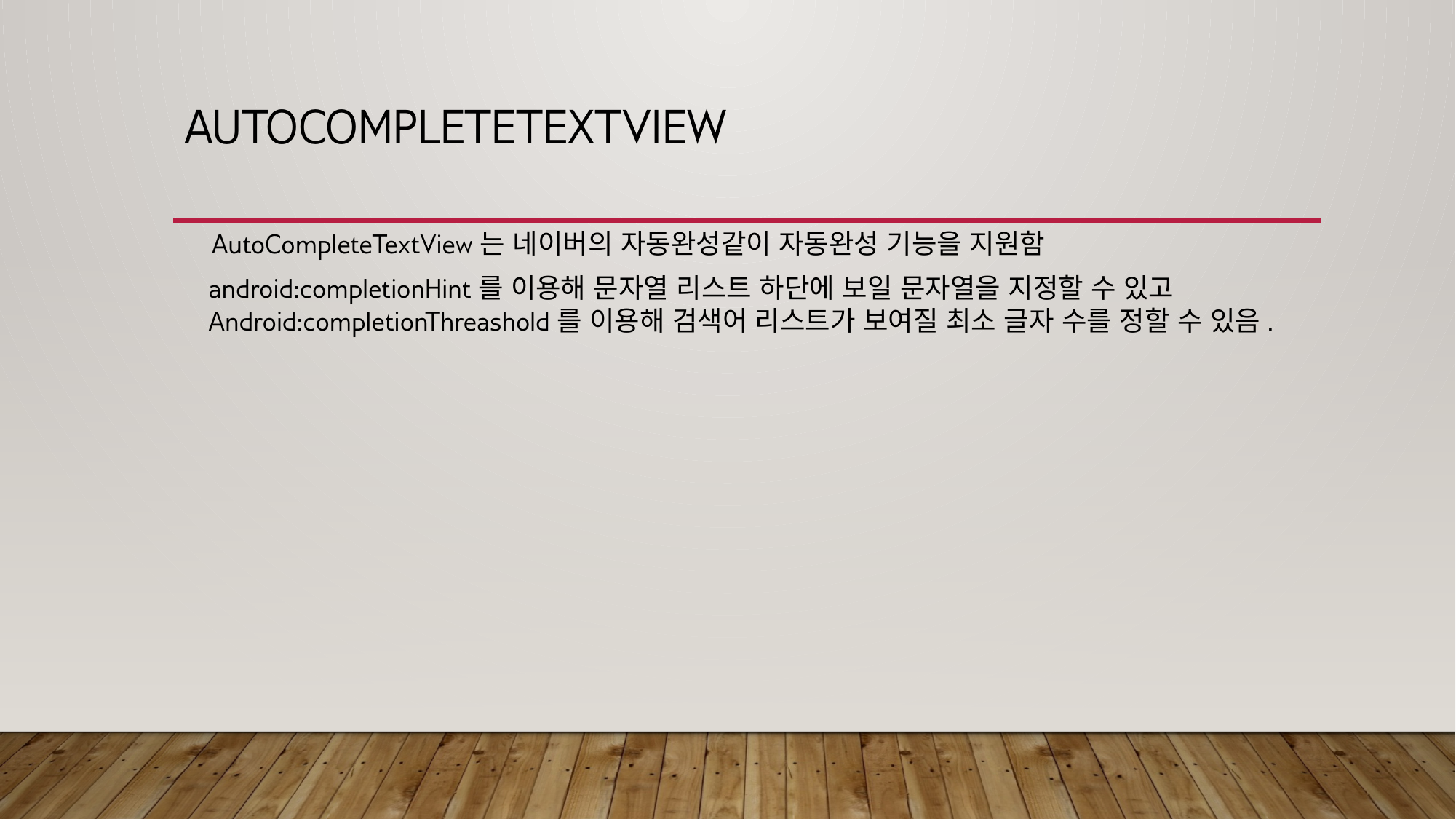

# autoCompletetextview
AutoCompleteTextView는 네이버의 자동완성같이 자동완성 기능을 지원함
android:completionHint를 이용해 문자열 리스트 하단에 보일 문자열을 지정할 수 있고
Android:completionThreashold를 이용해 검색어 리스트가 보여질 최소 글자 수를 정할 수 있음.